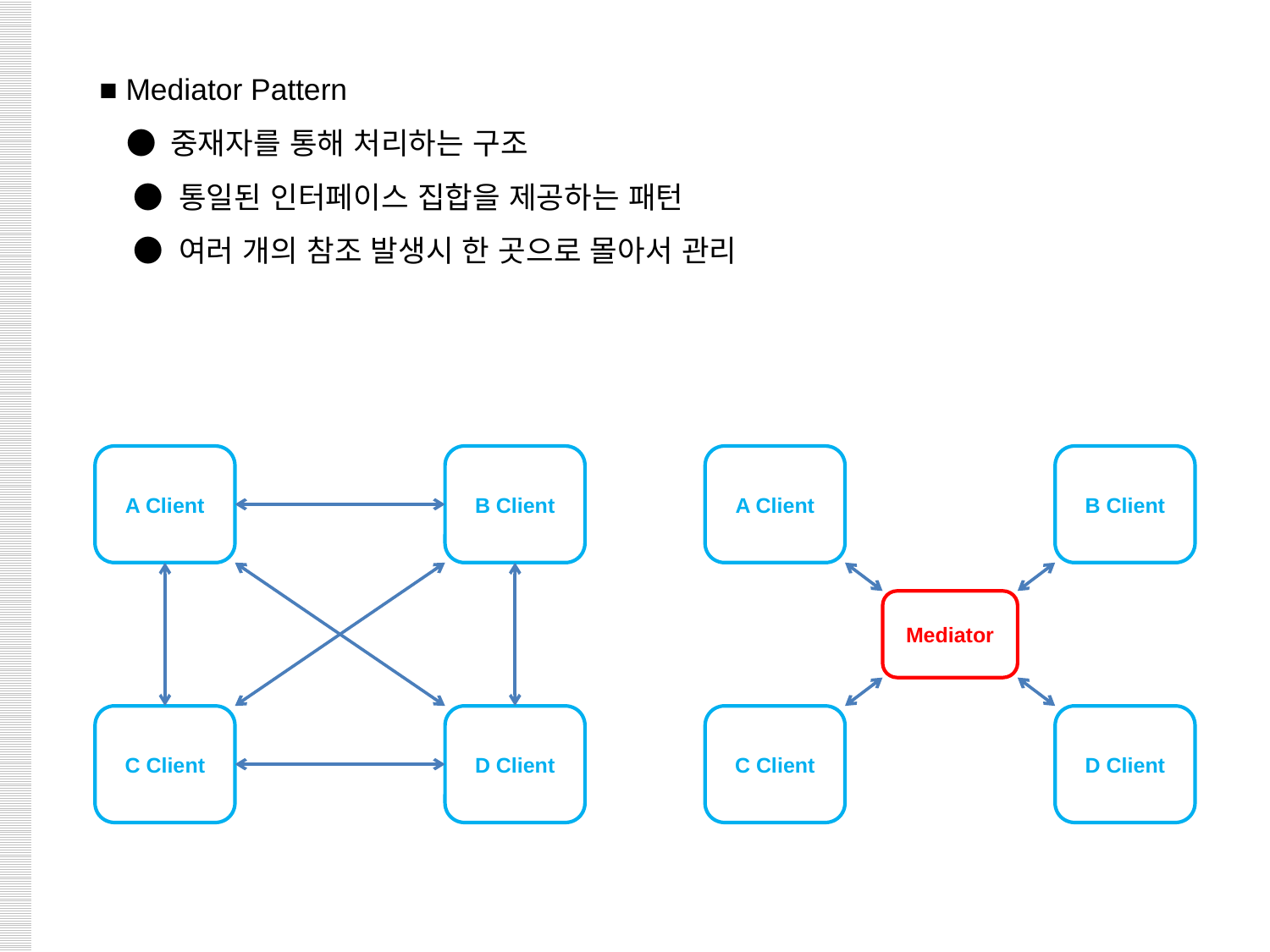

■ Mediator Pattern
    ● 중재자를 통해 처리하는 구조
    ● 통일된 인터페이스 집합을 제공하는 패턴
    ● 여러 개의 참조 발생시 한 곳으로 몰아서 관리
A Client
B Client
A Client
B Client
Mediator
C Client
D Client
C Client
D Client